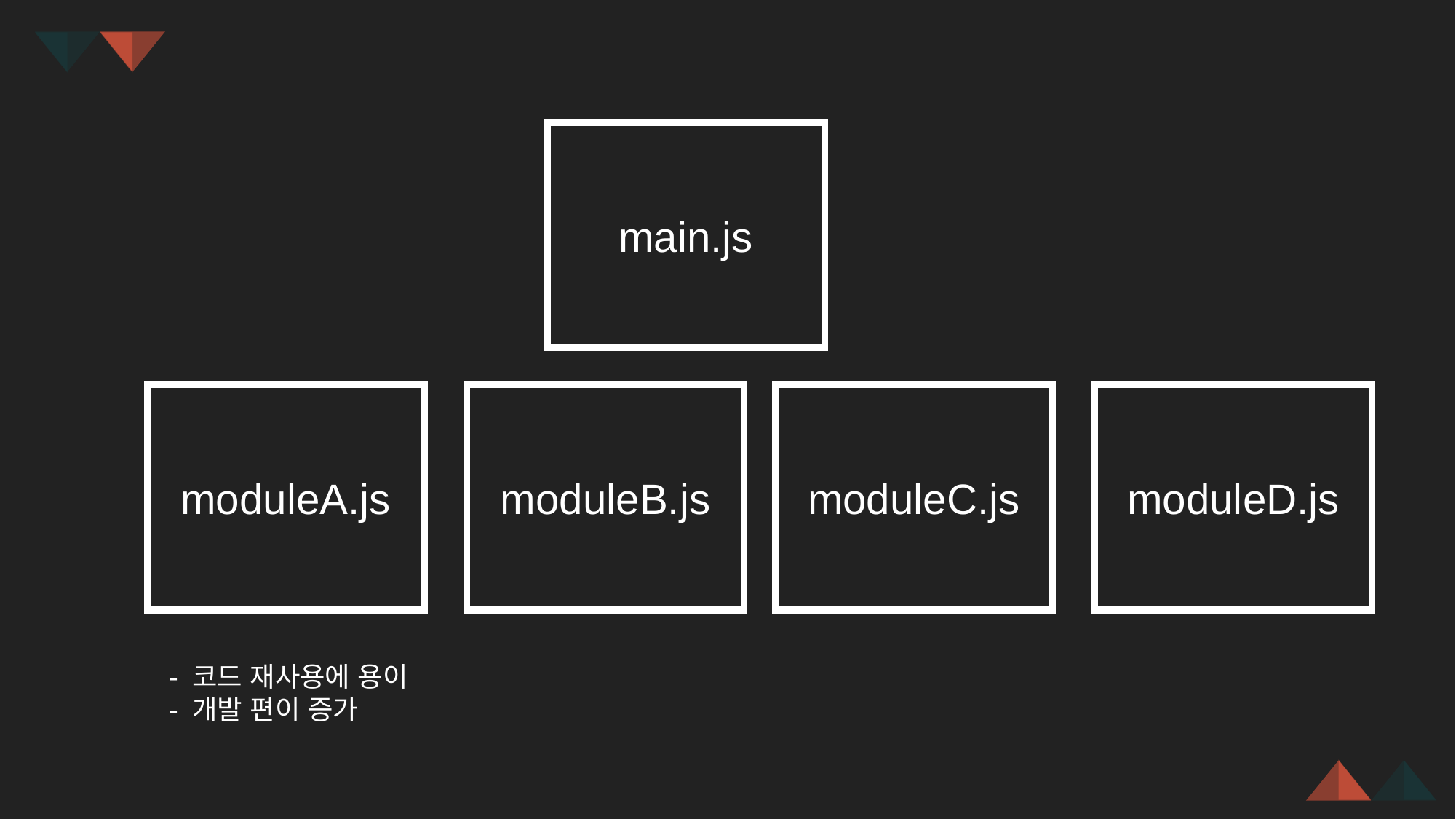

main.js
moduleD.js
moduleB.js
moduleC.js
moduleA.js
- 코드 재사용에 용이
- 개발 편이 증가